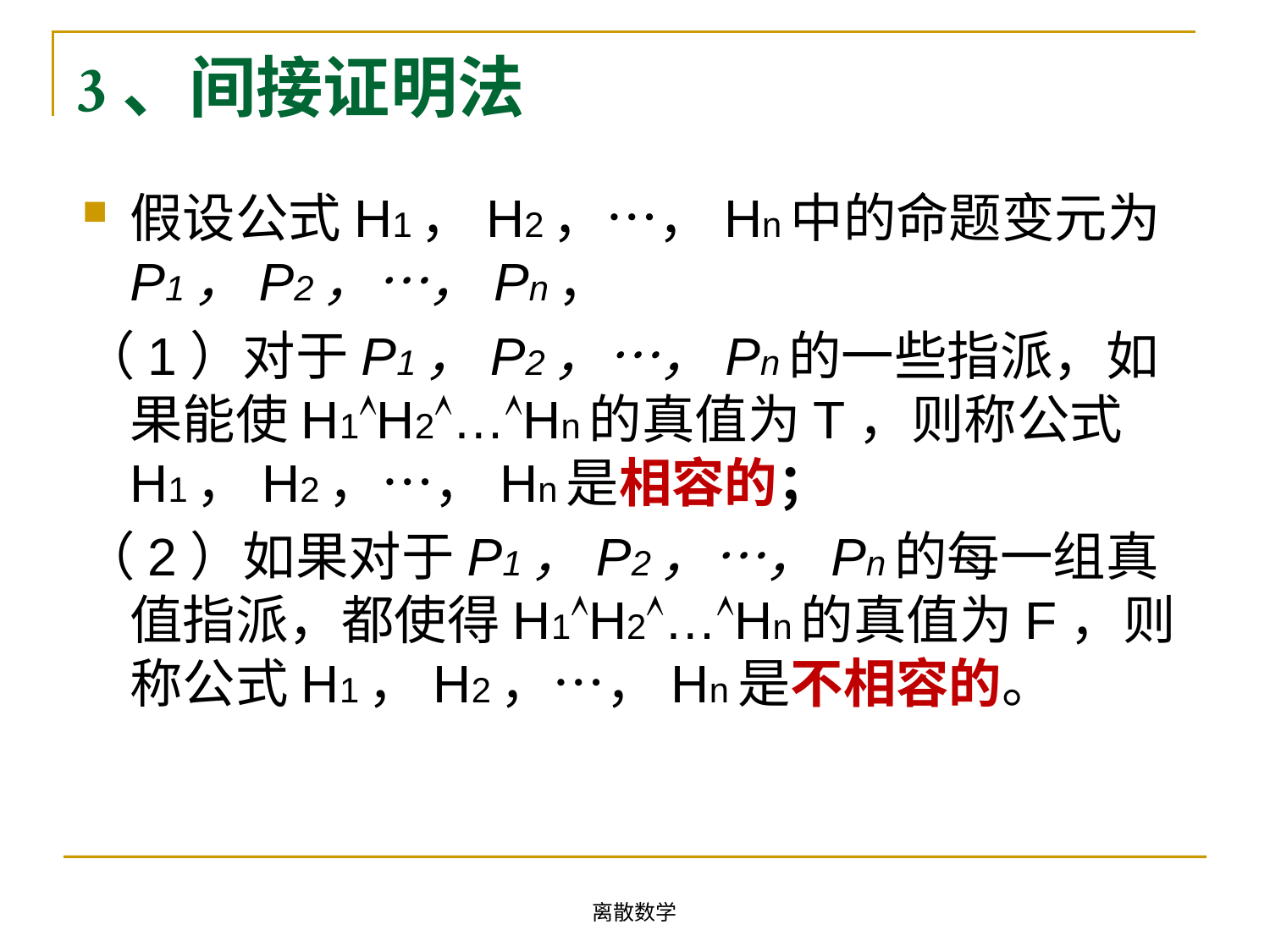

# 3、间接证明法
假设公式H1，H2，…，Hn中的命题变元为P1，P2，…，Pn，
（1）对于P1，P2，…，Pn的一些指派，如果能使H1∧H2∧…∧Hn的真值为T，则称公式H1，H2，…，Hn是相容的；
（2）如果对于P1，P2，…，Pn的每一组真值指派，都使得H1∧H2∧…∧Hn的真值为F，则称公式H1，H2，…，Hn是不相容的。

16
离散数学